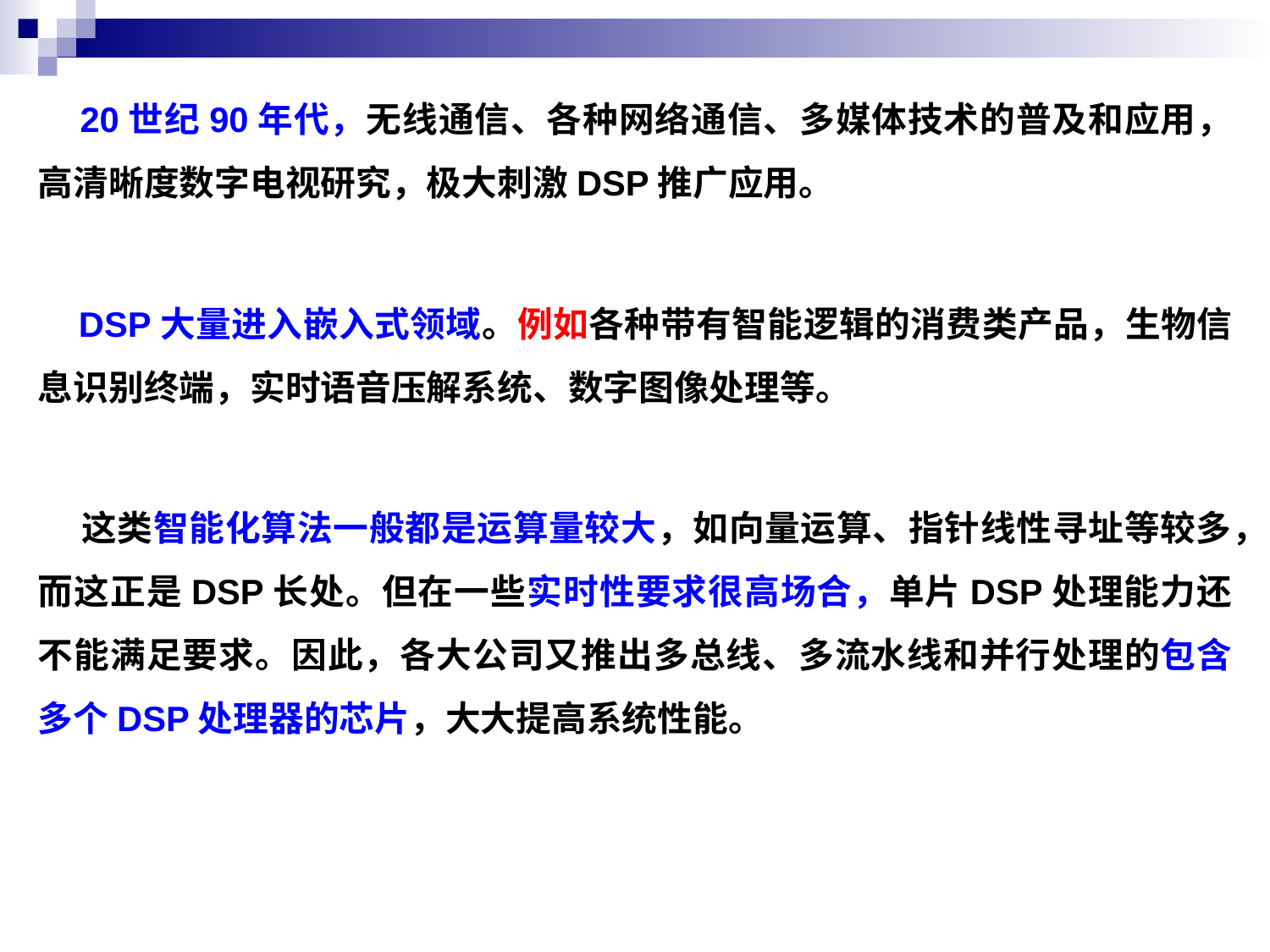

20世纪90年代，无线通信、各种网络通信、多媒体技术的普及和应用，高清晰度数字电视研究，极大刺激DSP推广应用。

    DSP大量进入嵌入式领域。例如各种带有智能逻辑的消费类产品，生物信息识别终端，实时语音压解系统、数字图像处理等。

    这类智能化算法一般都是运算量较大，如向量运算、指针线性寻址等较多，而这正是DSP长处。但在一些实时性要求很高场合，单片DSP处理能力还不能满足要求。因此，各大公司又推出多总线、多流水线和并行处理的包含多个DSP处理器的芯片，大大提高系统性能。